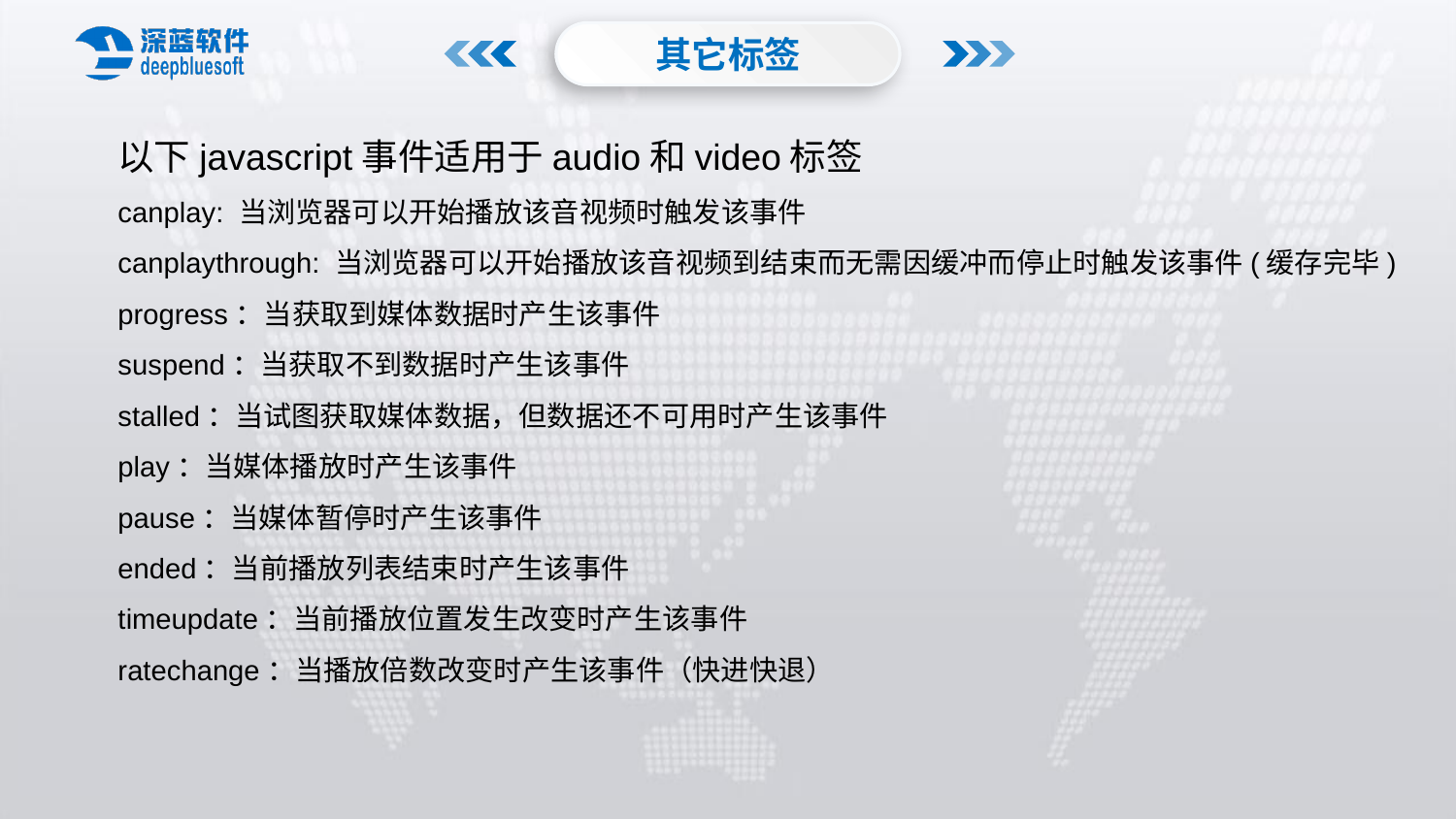

其它标签

以下javascript事件适用于audio和video标签
canplay: 当浏览器可以开始播放该音视频时触发该事件
canplaythrough: 当浏览器可以开始播放该音视频到结束而无需因缓冲而停止时触发该事件(缓存完毕)
progress：当获取到媒体数据时产生该事件
suspend：当获取不到数据时产生该事件
stalled：当试图获取媒体数据，但数据还不可用时产生该事件
play：当媒体播放时产生该事件
pause：当媒体暂停时产生该事件
ended：当前播放列表结束时产生该事件
timeupdate：当前播放位置发生改变时产生该事件
ratechange：当播放倍数改变时产生该事件（快进快退）